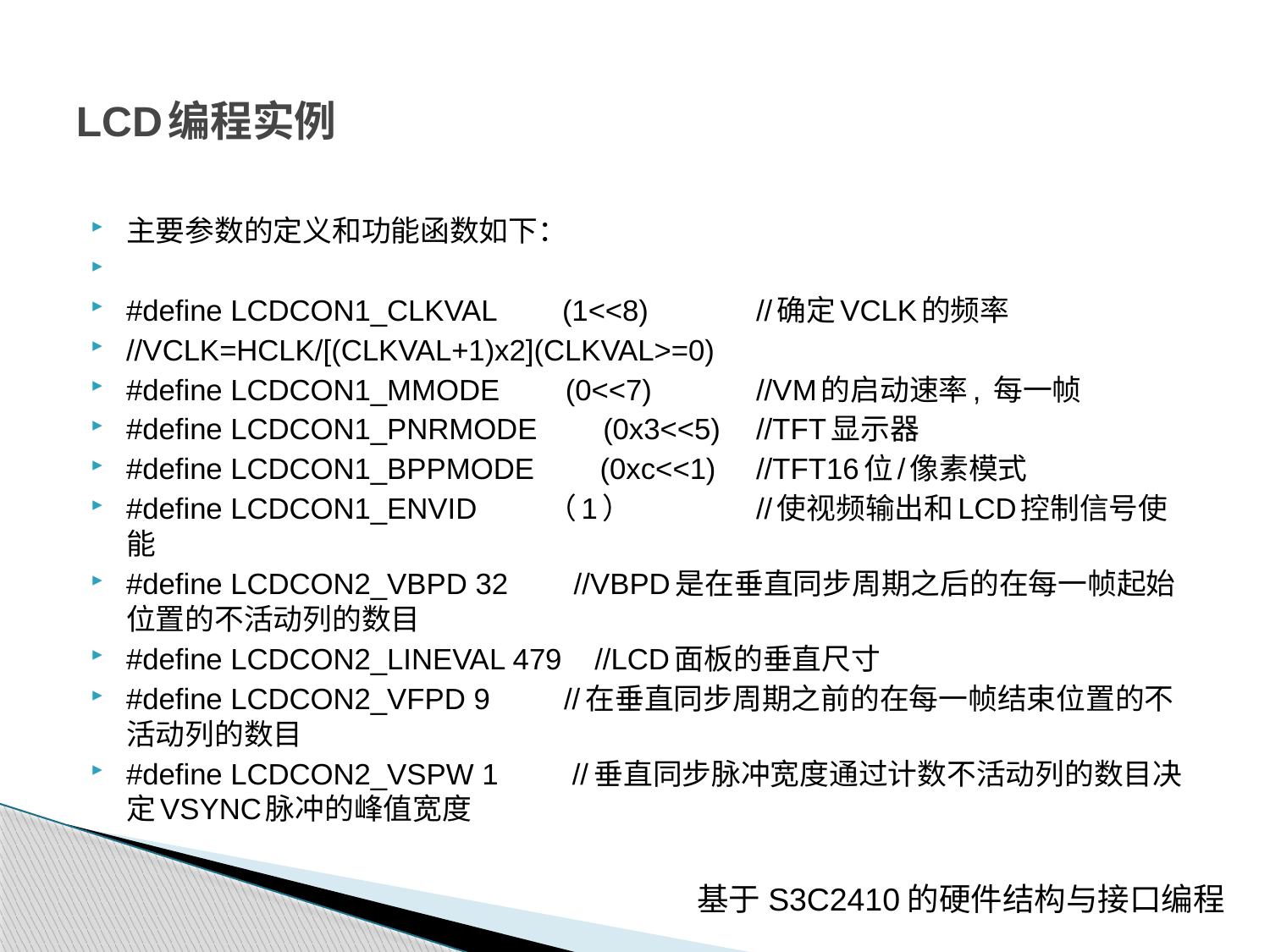

# LCD编程实例
主要参数的定义和功能函数如下：

#define LCDCON1_CLKVAL        (1<<8)    		//确定VCLK的频率
//VCLK=HCLK/[(CLKVAL+1)x2](CLKVAL>=0)
#define LCDCON1_MMODE        (0<<7)    		//VM的启动速率, 每一帧
#define LCDCON1_PNRMODE        (0x3<<5)    	//TFT显示器
#define LCDCON1_BPPMODE        (0xc<<1)    	//TFT16位/像素模式
#define LCDCON1_ENVID        （1）            	//使视频输出和LCD控制信号使能
#define LCDCON2_VBPD 32        //VBPD是在垂直同步周期之后的在每一帧起始位置的不活动列的数目
#define LCDCON2_LINEVAL 479    //LCD面板的垂直尺寸
#define LCDCON2_VFPD 9         //在垂直同步周期之前的在每一帧结束位置的不活动列的数目
#define LCDCON2_VSPW 1         //垂直同步脉冲宽度通过计数不活动列的数目决定VSYNC脉冲的峰值宽度

基于S3C2410的硬件结构与接口编程